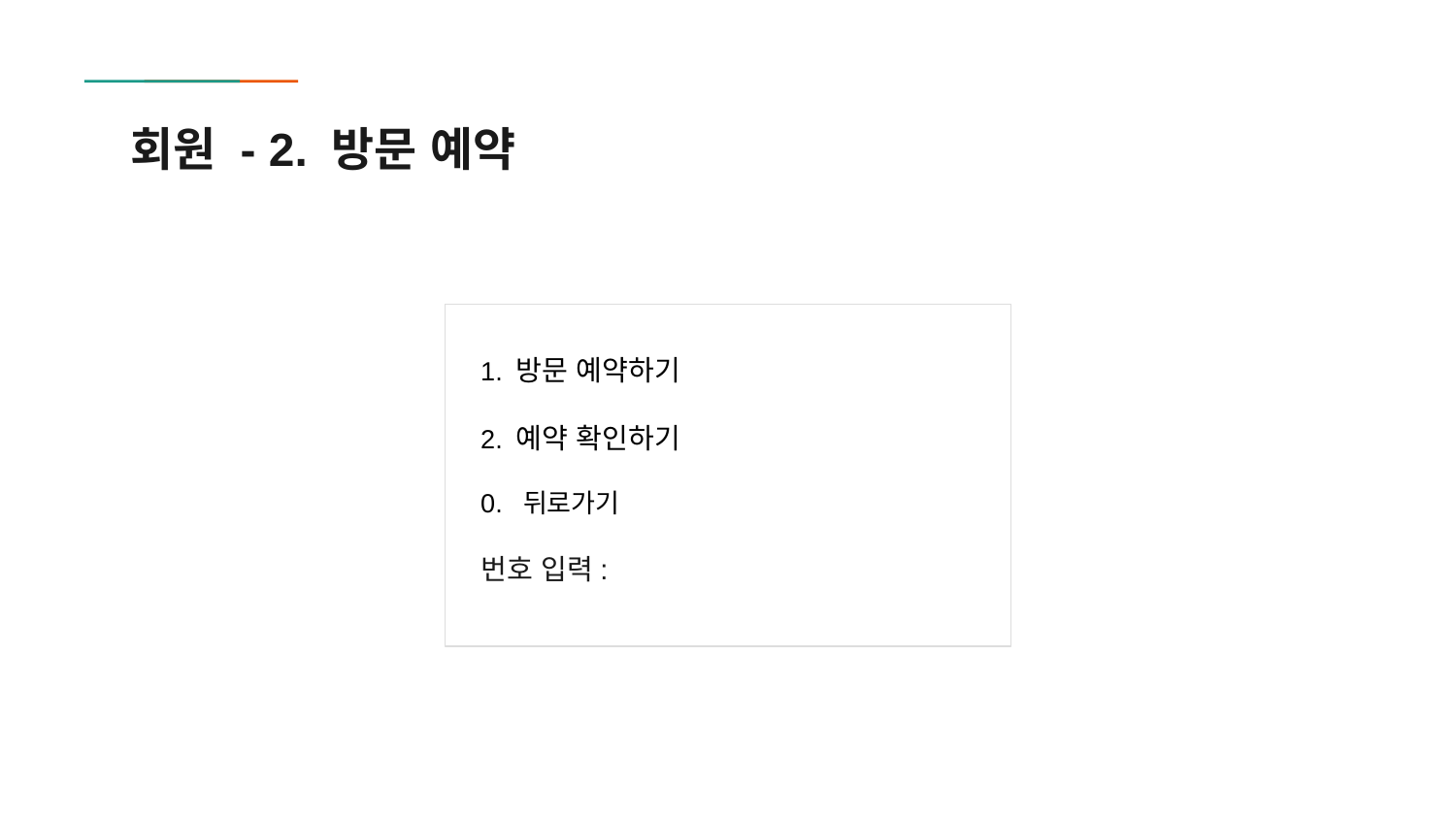

# 회원 - 2. 방문 예약
1. 방문 예약하기
2. 예약 확인하기
0.  뒤로가기
번호 입력: